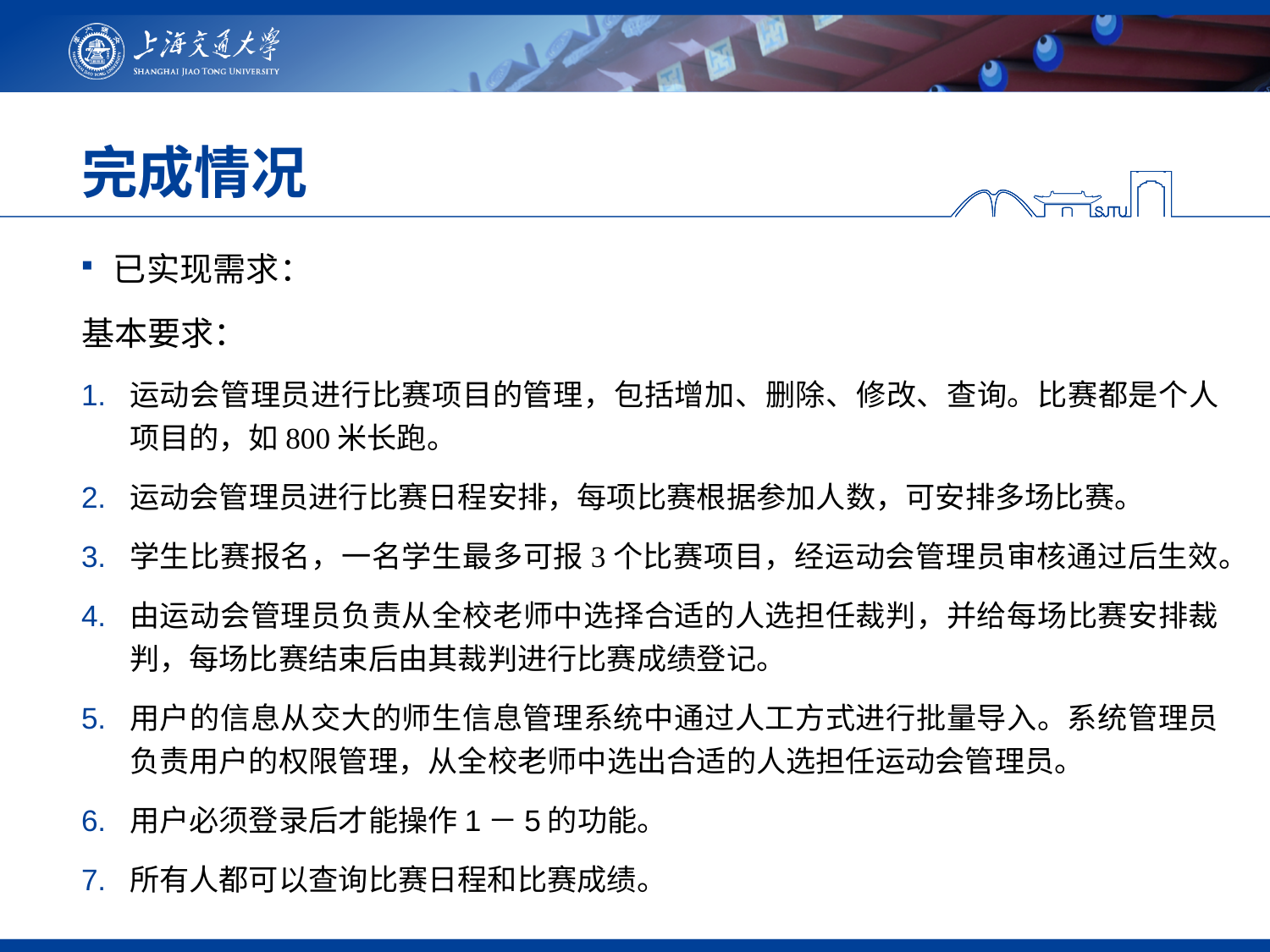

# 完成情况
已实现需求：
基本要求：
运动会管理员进行比赛项目的管理，包括增加、删除、修改、查询。比赛都是个人项目的，如800米长跑。
运动会管理员进行比赛日程安排，每项比赛根据参加人数，可安排多场比赛。
学生比赛报名，一名学生最多可报3个比赛项目，经运动会管理员审核通过后生效。
由运动会管理员负责从全校老师中选择合适的人选担任裁判，并给每场比赛安排裁判，每场比赛结束后由其裁判进行比赛成绩登记。
用户的信息从交大的师生信息管理系统中通过人工方式进行批量导入。系统管理员负责用户的权限管理，从全校老师中选出合适的人选担任运动会管理员。
用户必须登录后才能操作1－5的功能。
所有人都可以查询比赛日程和比赛成绩。